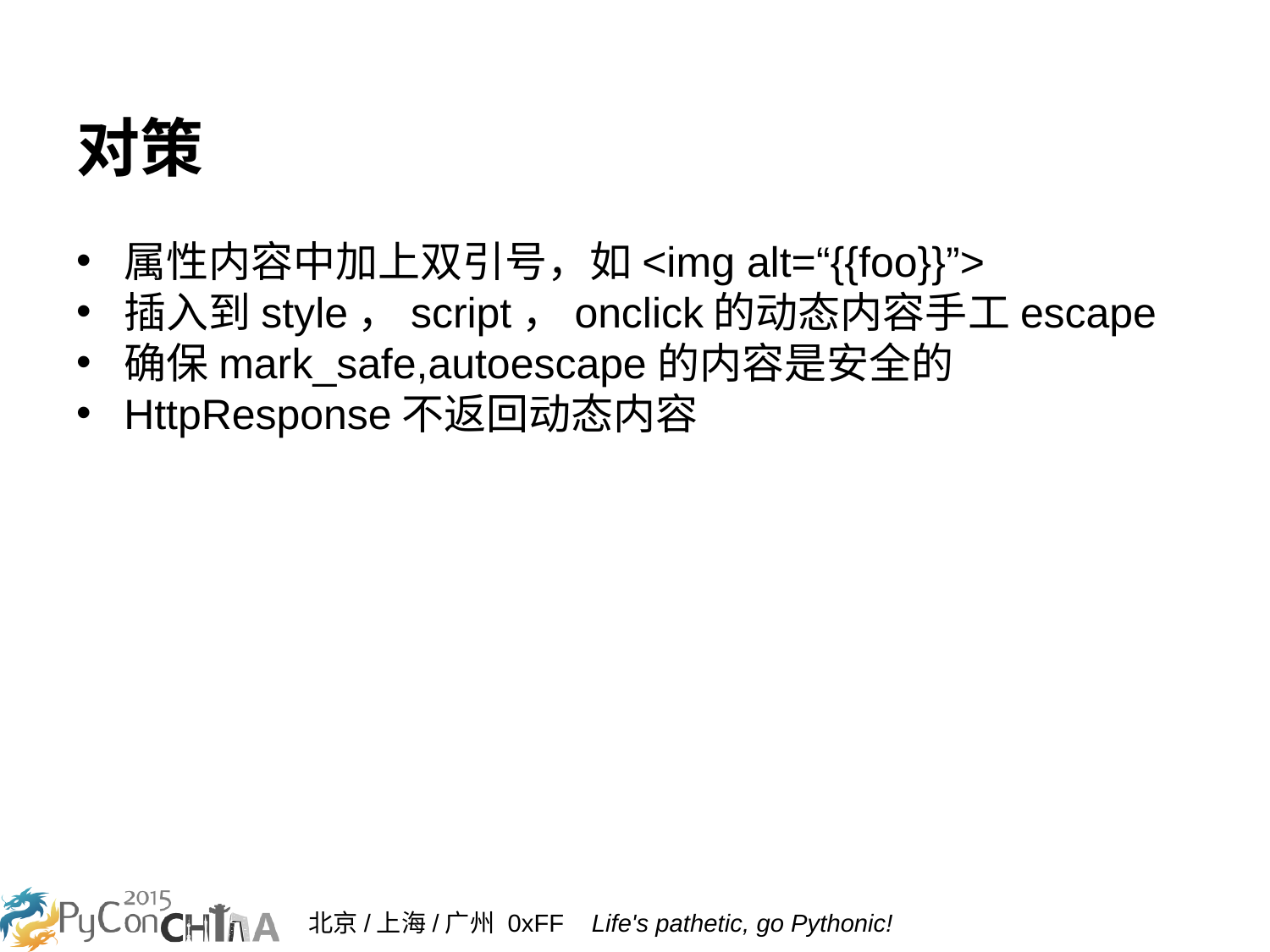

# 对策
属性内容中加上双引号，如<img alt=“{{foo}}”>
插入到style，script，onclick的动态内容手工escape
确保mark_safe,autoescape的内容是安全的
HttpResponse不返回动态内容